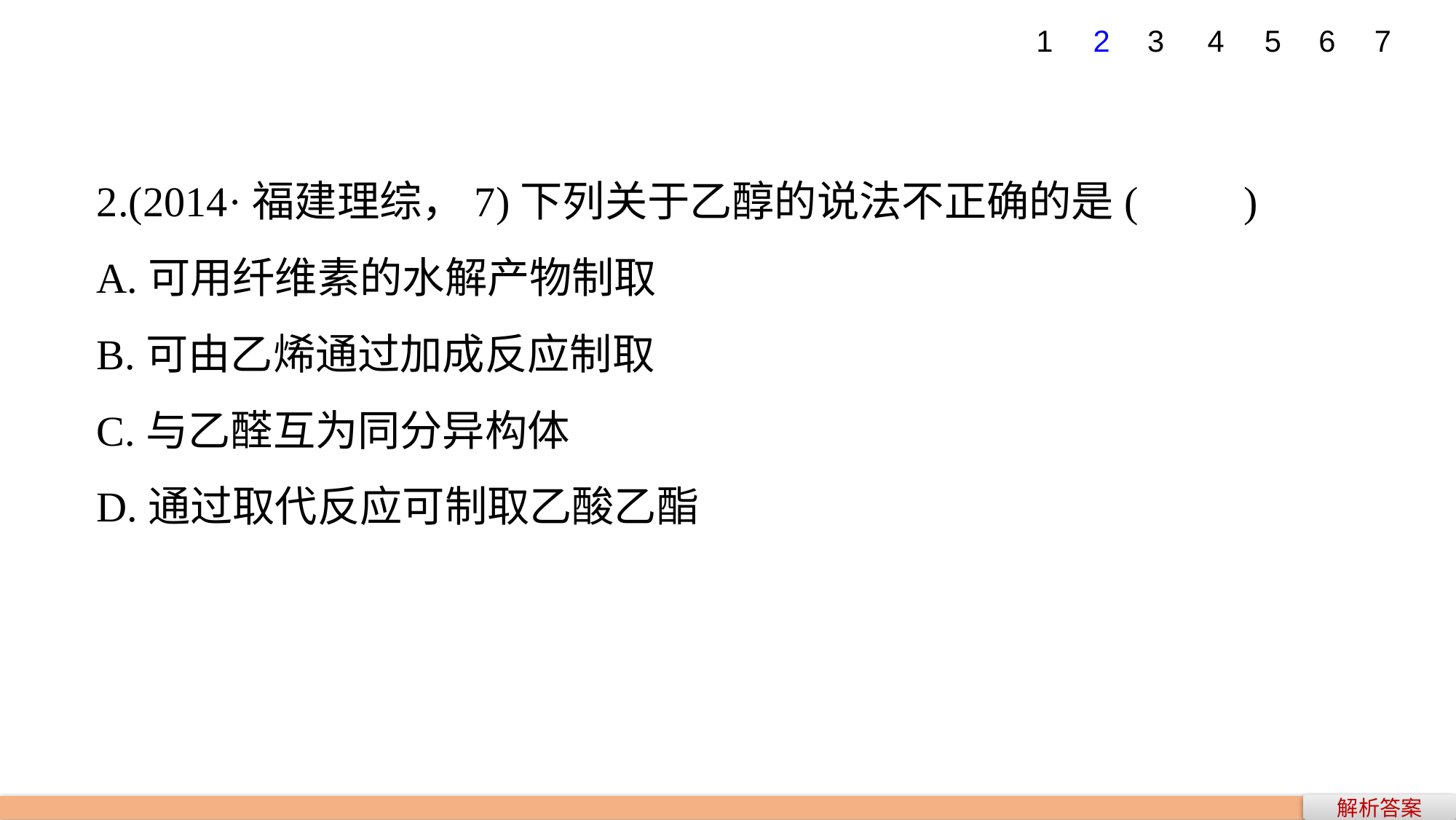

7
1
2
3
4
5
6
2.(2014·福建理综，7)下列关于乙醇的说法不正确的是(　　)
A.可用纤维素的水解产物制取
B.可由乙烯通过加成反应制取
C.与乙醛互为同分异构体
D.通过取代反应可制取乙酸乙酯
解析答案